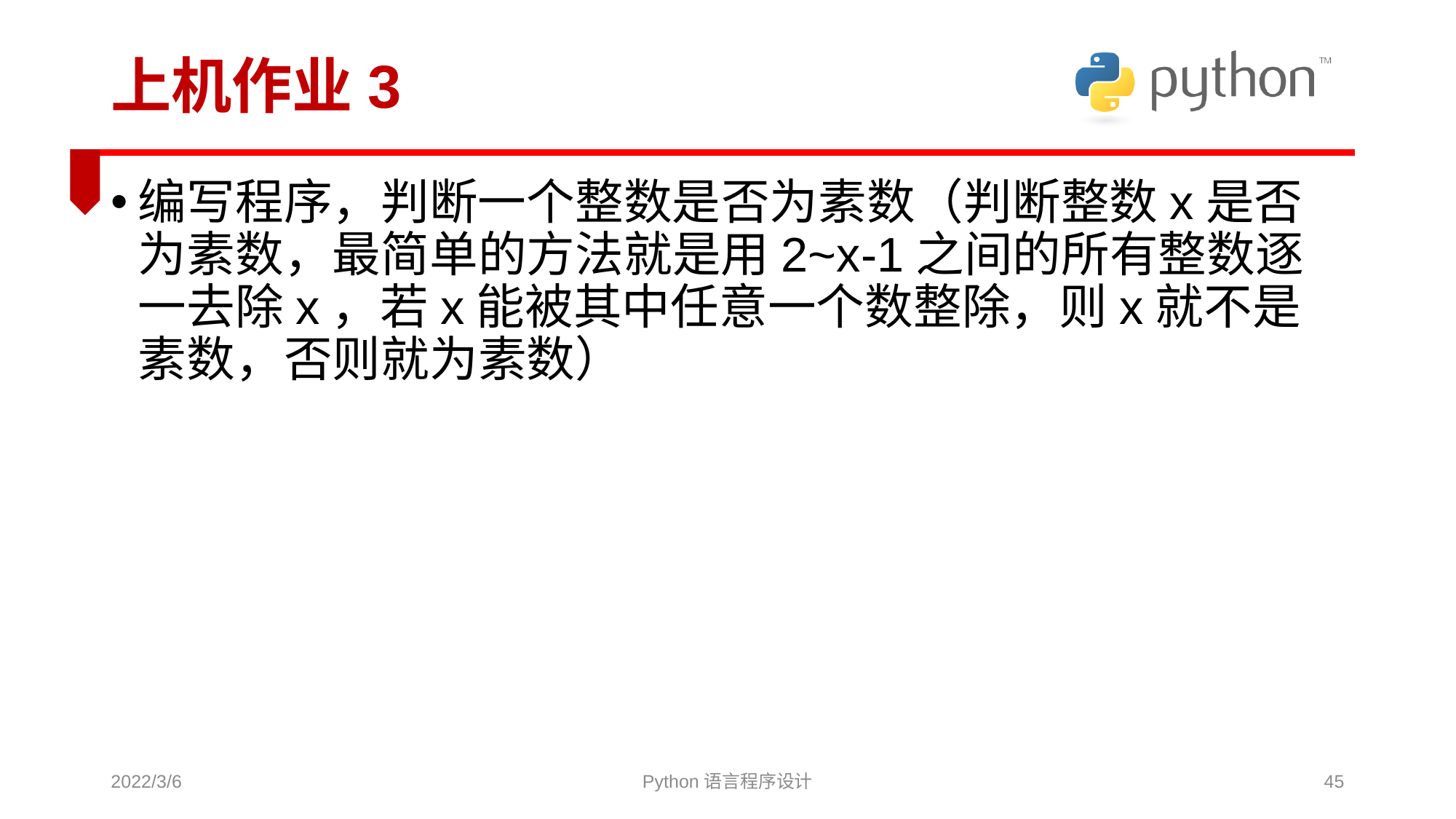

# 上机作业3
编写程序，判断一个整数是否为素数（判断整数x是否为素数，最简单的方法就是用2~x-1之间的所有整数逐一去除x，若x能被其中任意一个数整除，则x就不是素数，否则就为素数）
2022/3/6
Python语言程序设计
45